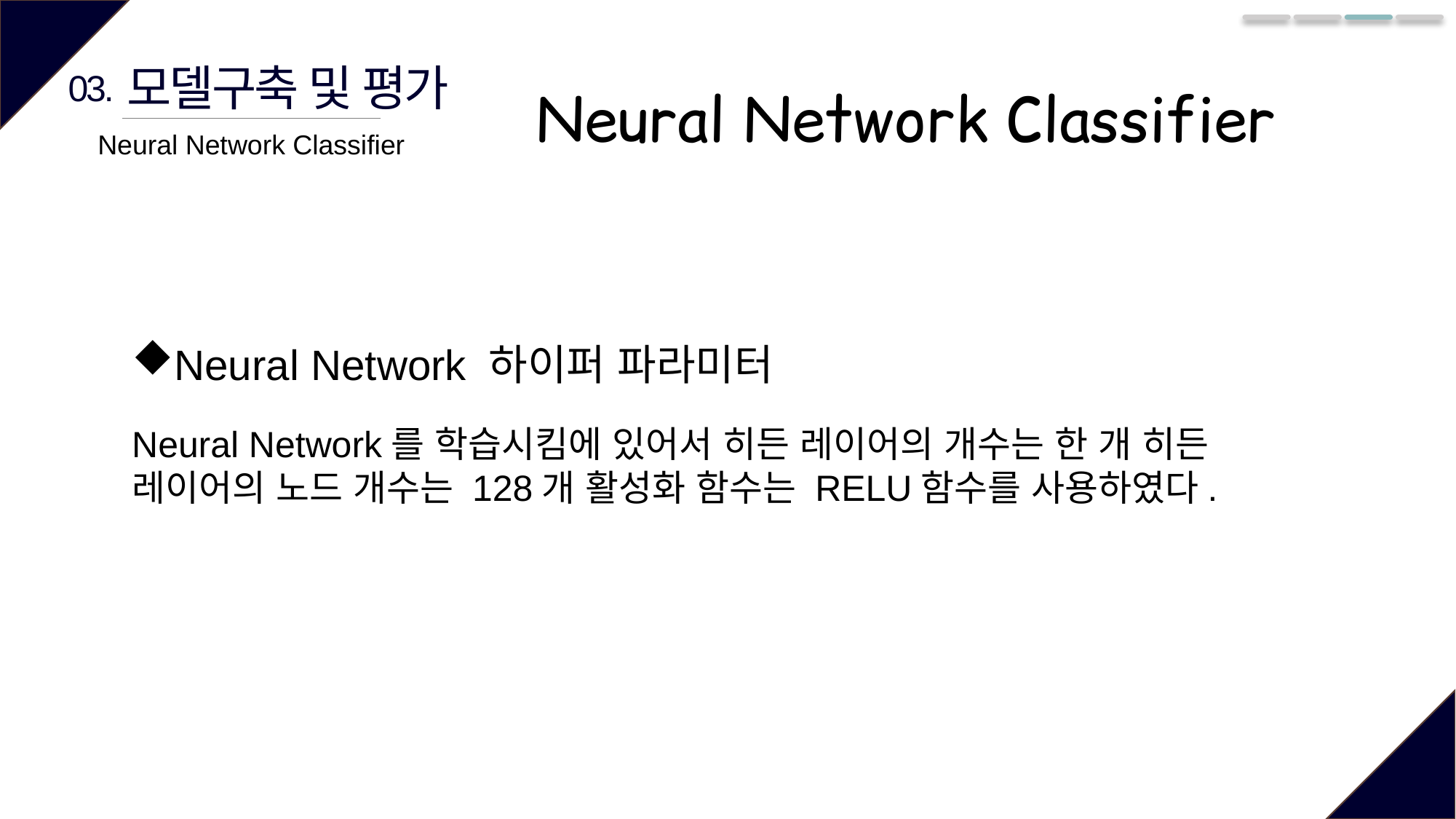

모델구축 및 평가
03.
Neural Network Classifier
Neural Network Classifier
Neural Network 하이퍼 파라미터

Neural Network를 학습시킴에 있어서 히든 레이어의 개수는 한 개 히든 레이어의 노드 개수는 128개 활성화 함수는 RELU함수를 사용하였다.